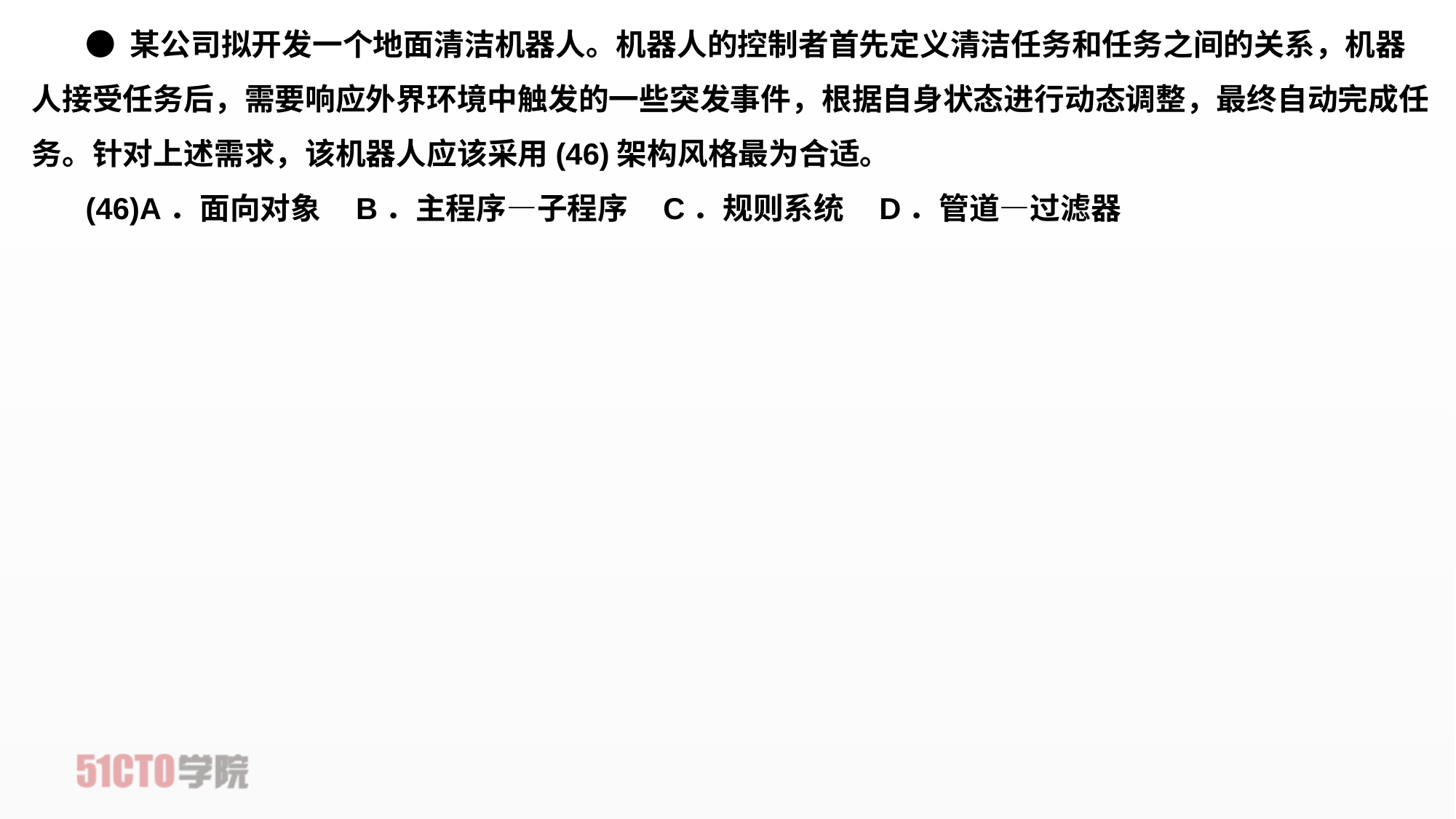

● 某公司拟开发一个地面清洁机器人。机器人的控制者首先定义清洁任务和任务之间的关系，机器人接受任务后，需要响应外界环境中触发的一些突发事件，根据自身状态进行动态调整，最终自动完成任务。针对上述需求，该机器人应该采用(46)架构风格最为合适。
(46)A．面向对象    B．主程序—子程序    C．规则系统    D．管道—过滤器